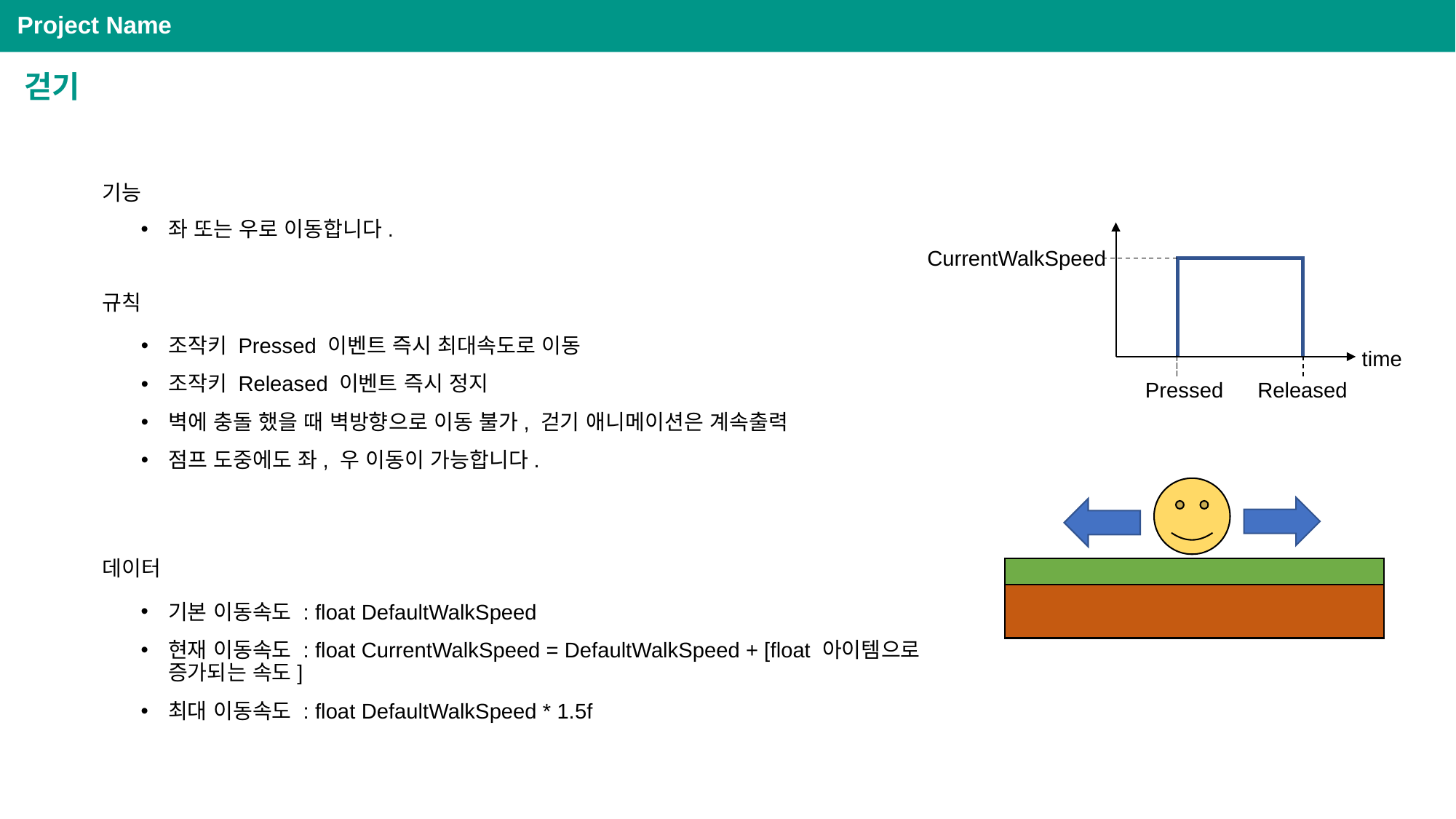

# 걷기
기능

CurrentWalkSpeed

time

Pressed
Released
좌 또는 우로 이동합니다.
규칙
조작키 Pressed 이벤트 즉시 최대속도로 이동
조작키 Released 이벤트 즉시 정지
벽에 충돌 했을 때 벽방향으로 이동 불가, 걷기 애니메이션은 계속출력
점프 도중에도 좌, 우 이동이 가능합니다.

데이터

기본 이동속도 : float DefaultWalkSpeed
현재 이동속도 : float CurrentWalkSpeed = DefaultWalkSpeed + [float 아이템으로 증가되는 속도]
최대 이동속도 : float DefaultWalkSpeed * 1.5f